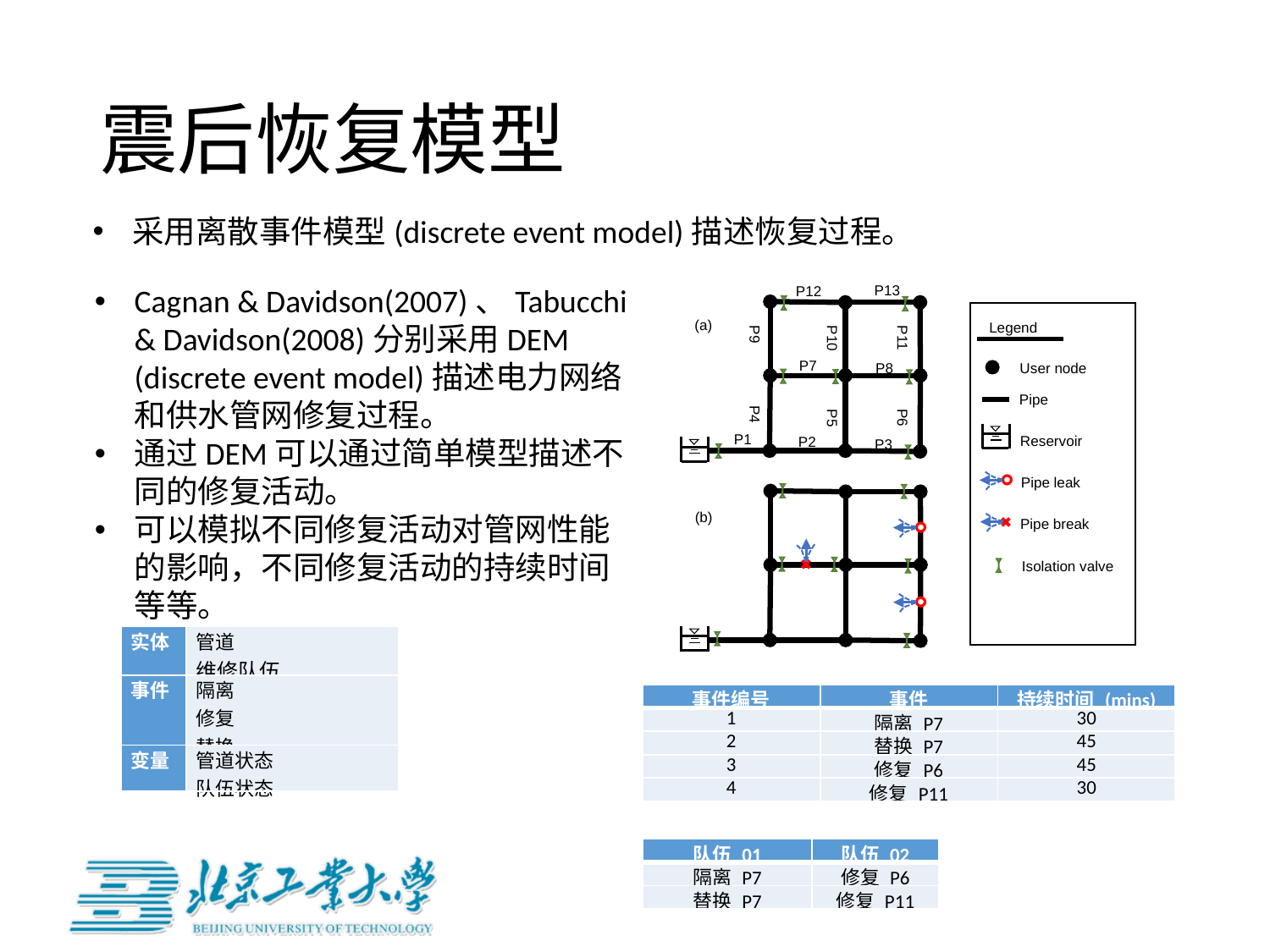

# 震后恢复模型
采用离散事件模型(discrete event model)描述恢复过程。
Cagnan & Davidson(2007)、Tabucchi & Davidson(2008)分别采用DEM (discrete event model)描述电力网络和供水管网修复过程。
通过DEM可以通过简单模型描述不同的修复活动。
可以模拟不同修复活动对管网性能的影响，不同修复活动的持续时间等等。
P13
P12

(a)
Legend
P9
P11
P10
P7
P8
User node

Pipe
P4
P6
P5
P1

Reservoir
P2
P3
Pipe leak

(b)

Pipe break

Isolation valve

| 实体 | 管道 维修队伍 |
| --- | --- |
| 事件 | 隔离 修复 替换 |
| 变量 | 管道状态 队伍状态 |
| 事件编号 | 事件 | 持续时间 (mins) |
| --- | --- | --- |
| 1 | 隔离 P7 | 30 |
| 2 | 替换 P7 | 45 |
| 3 | 修复 P6 | 45 |
| 4 | 修复 P11 | 30 |
| 队伍 01 | 队伍 02 |
| --- | --- |
| 隔离 P7 | 修复 P6 |
| 替换 P7 | 修复 P11 |